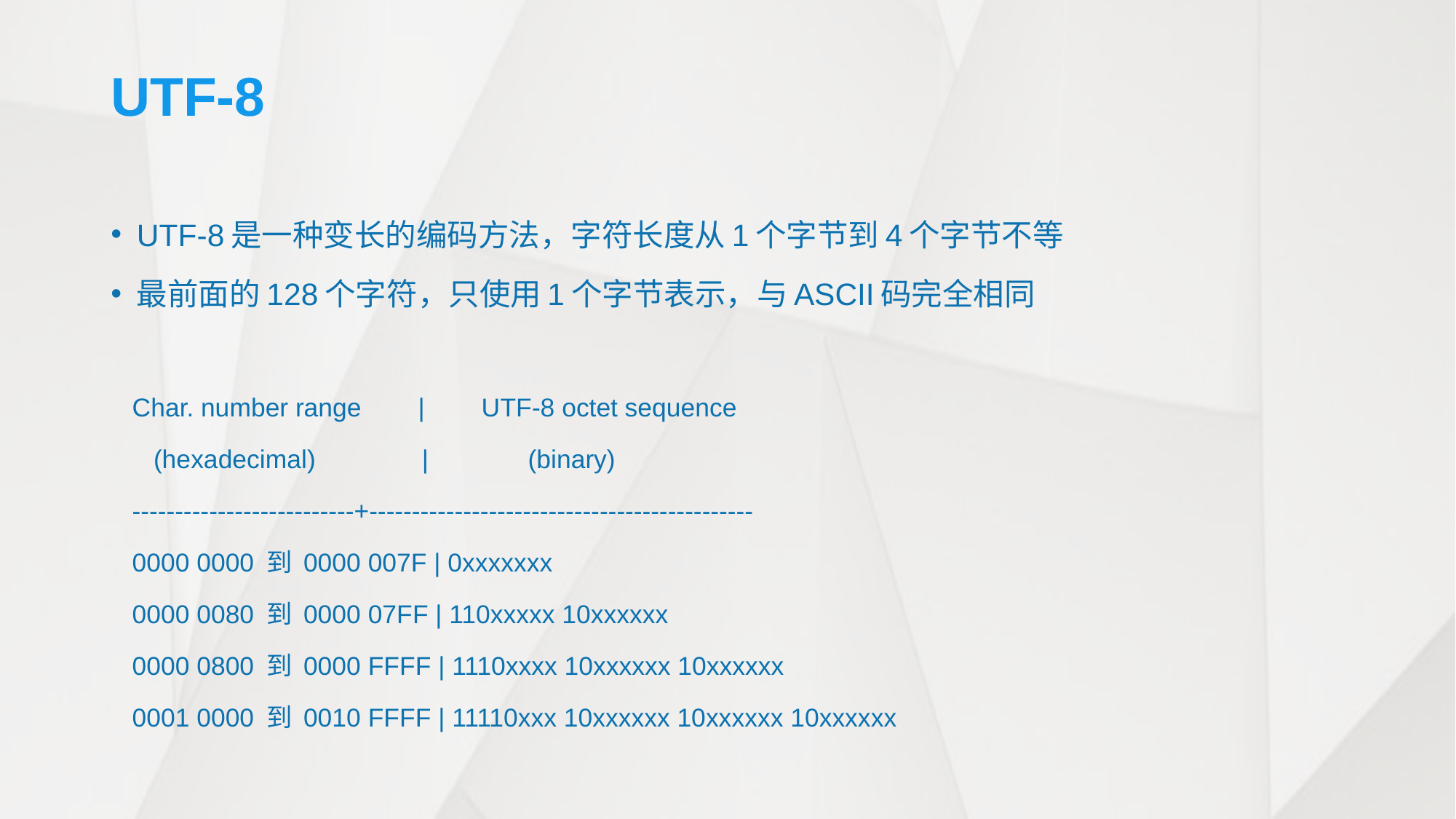

# UTF-8
UTF-8是一种变长的编码方法，字符长度从1个字节到4个字节不等
最前面的128个字符，只使用1个字节表示，与ASCII码完全相同

   Char. number range        |        UTF-8 octet sequence
      (hexadecimal)               |              (binary)
   --------------------------+---------------------------------------------
   0000 0000 到 0000 007F | 0xxxxxxx
   0000 0080 到 0000 07FF | 110xxxxx 10xxxxxx
   0000 0800 到 0000 FFFF | 1110xxxx 10xxxxxx 10xxxxxx
   0001 0000 到 0010 FFFF | 11110xxx 10xxxxxx 10xxxxxx 10xxxxxx